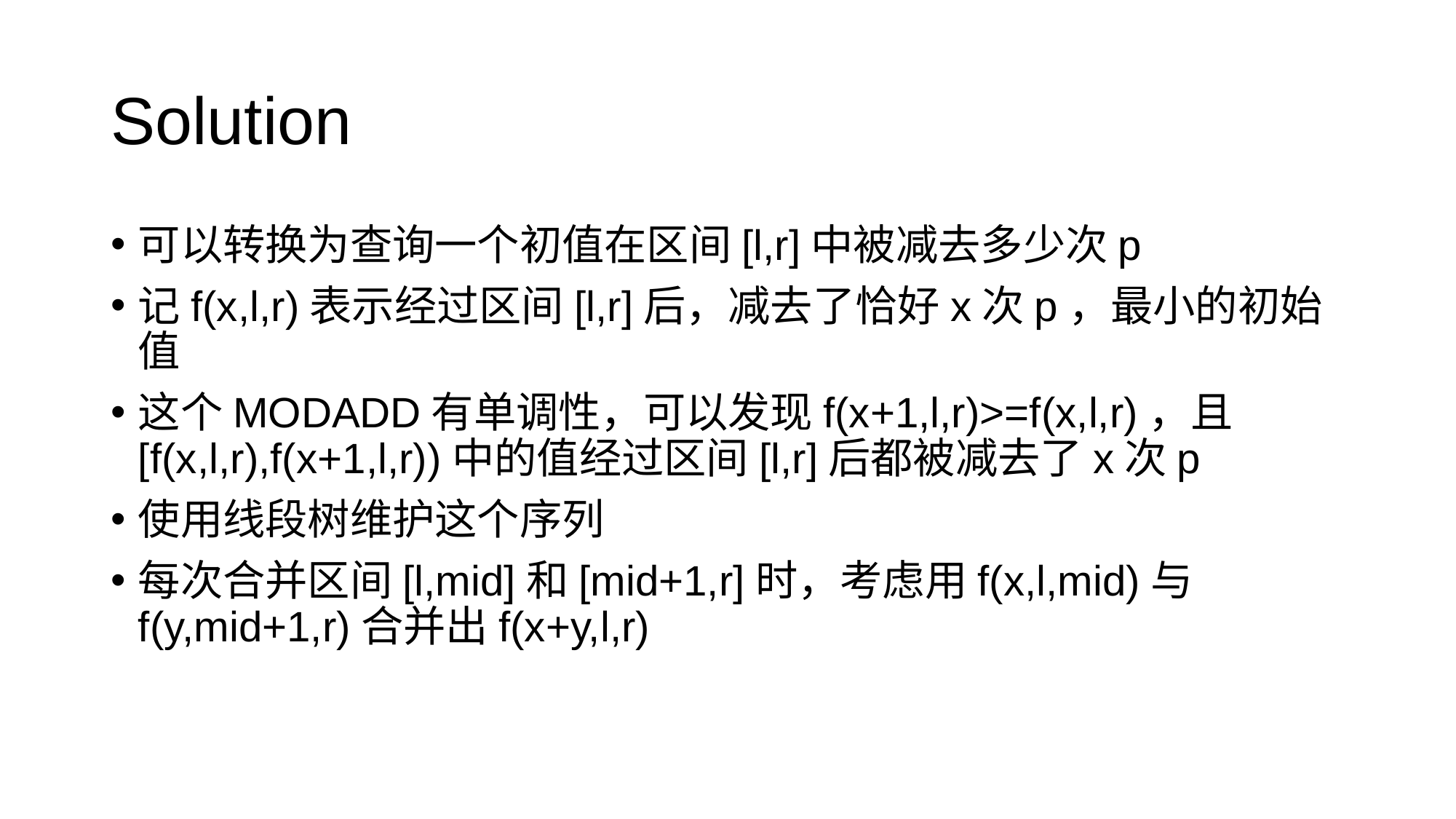

# Solution
可以转换为查询一个初值在区间[l,r]中被减去多少次p
记f(x,l,r)表示经过区间[l,r]后，减去了恰好x次p，最小的初始值
这个MODADD有单调性，可以发现f(x+1,l,r)>=f(x,l,r)，且[f(x,l,r),f(x+1,l,r))中的值经过区间[l,r]后都被减去了x次p
使用线段树维护这个序列
每次合并区间[l,mid]和[mid+1,r]时，考虑用f(x,l,mid)与f(y,mid+1,r)合并出f(x+y,l,r)